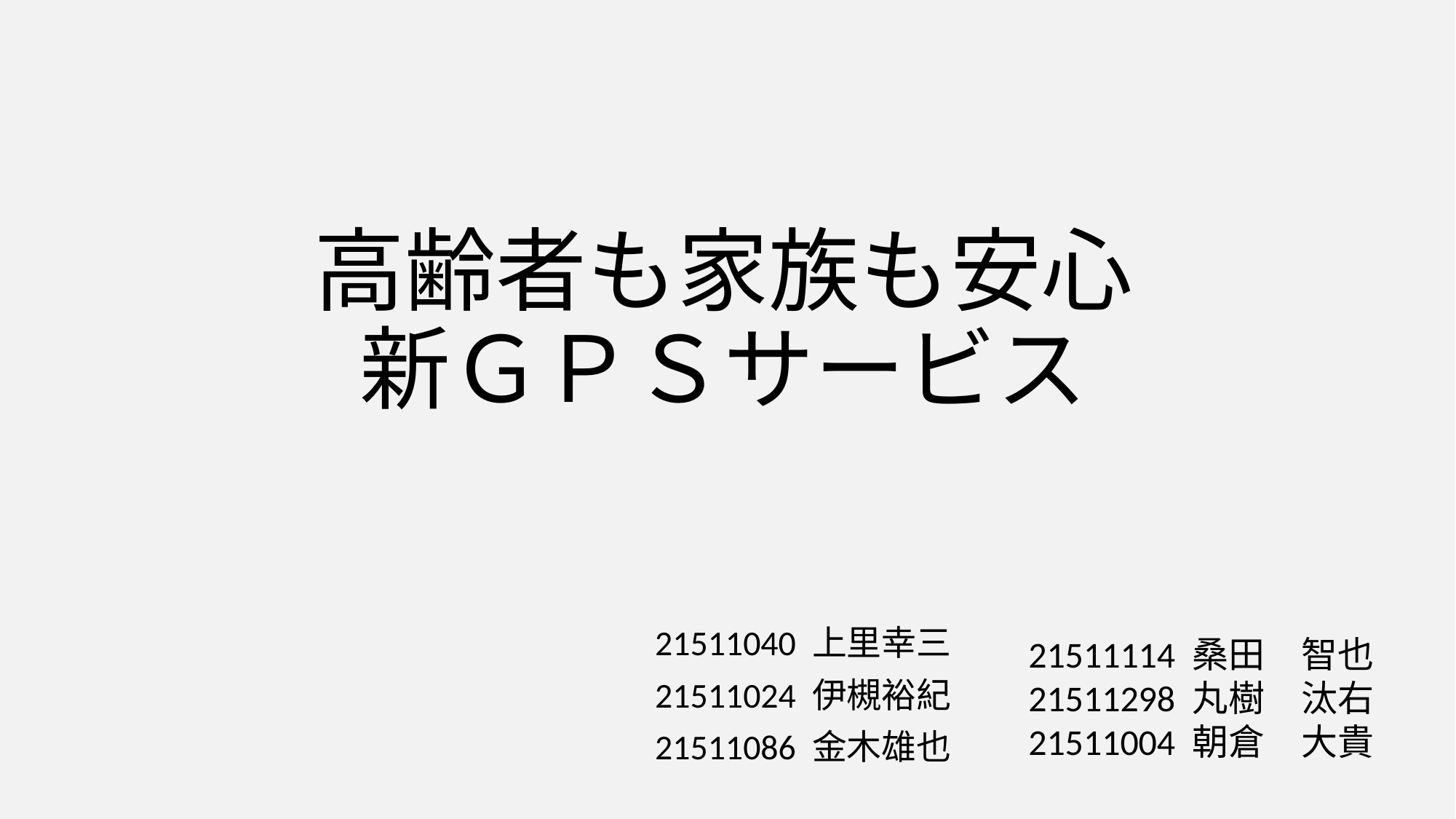

# 高齢者も家族も安心 新ＧＰＳサービス
21511040 上里幸三
21511024 伊槻裕紀
21511086 金木雄也
21511114 桑田　智也
21511298 丸樹　汰右
21511004 朝倉　大貴